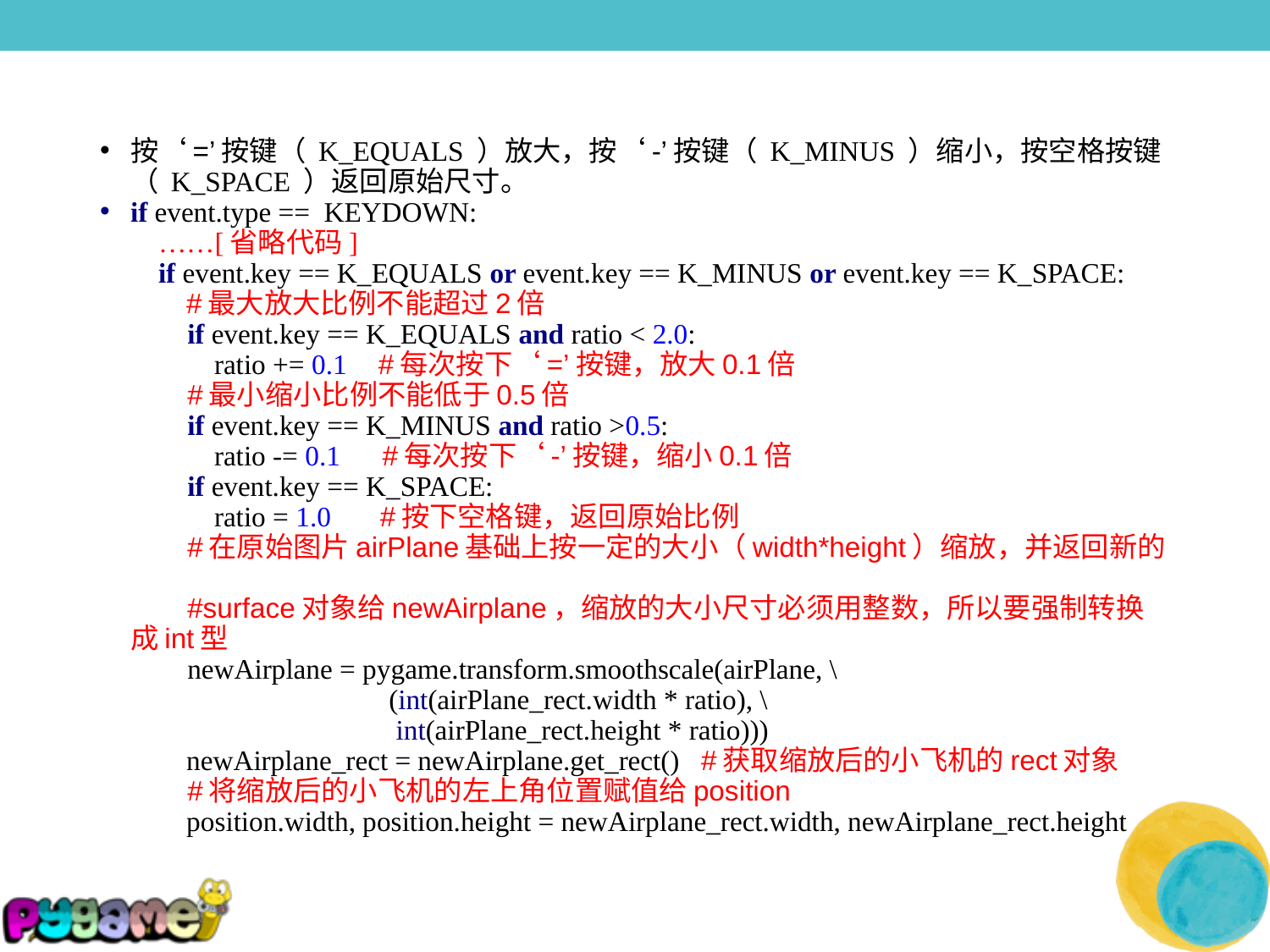

按‘=’按键（ K_EQUALS ）放大，按‘-’按键（ K_MINUS ）缩小，按空格按键（ K_SPACE ）返回原始尺寸。
if event.type ==  KEYDOWN:
    ……[省略代码]
    if event.key == K_EQUALS or event.key == K_MINUS or event.key == K_SPACE:
        #最大放大比例不能超过2倍
        if event.key == K_EQUALS and ratio < 2.0:
            ratio += 0.1    #每次按下‘=’按键，放大0.1倍
        #最小缩小比例不能低于0.5倍
        if event.key == K_MINUS and ratio >0.5:
            ratio -= 0.1      #每次按下‘-’按键，缩小0.1倍
        if event.key == K_SPACE:
            ratio = 1.0       #按下空格键，返回原始比例
        #在原始图片airPlane基础上按一定的大小（width*height）缩放，并返回新的
        #surface对象给newAirplane，缩放的大小尺寸必须用整数，所以要强制转换成int型
        newAirplane = pygame.transform.smoothscale(airPlane, \
                                     (int(airPlane_rect.width * ratio), \
                                      int(airPlane_rect.height * ratio)))
        newAirplane_rect = newAirplane.get_rect()   #获取缩放后的小飞机的rect对象
        #将缩放后的小飞机的左上角位置赋值给position
        position.width, position.height = newAirplane_rect.width, newAirplane_rect.height